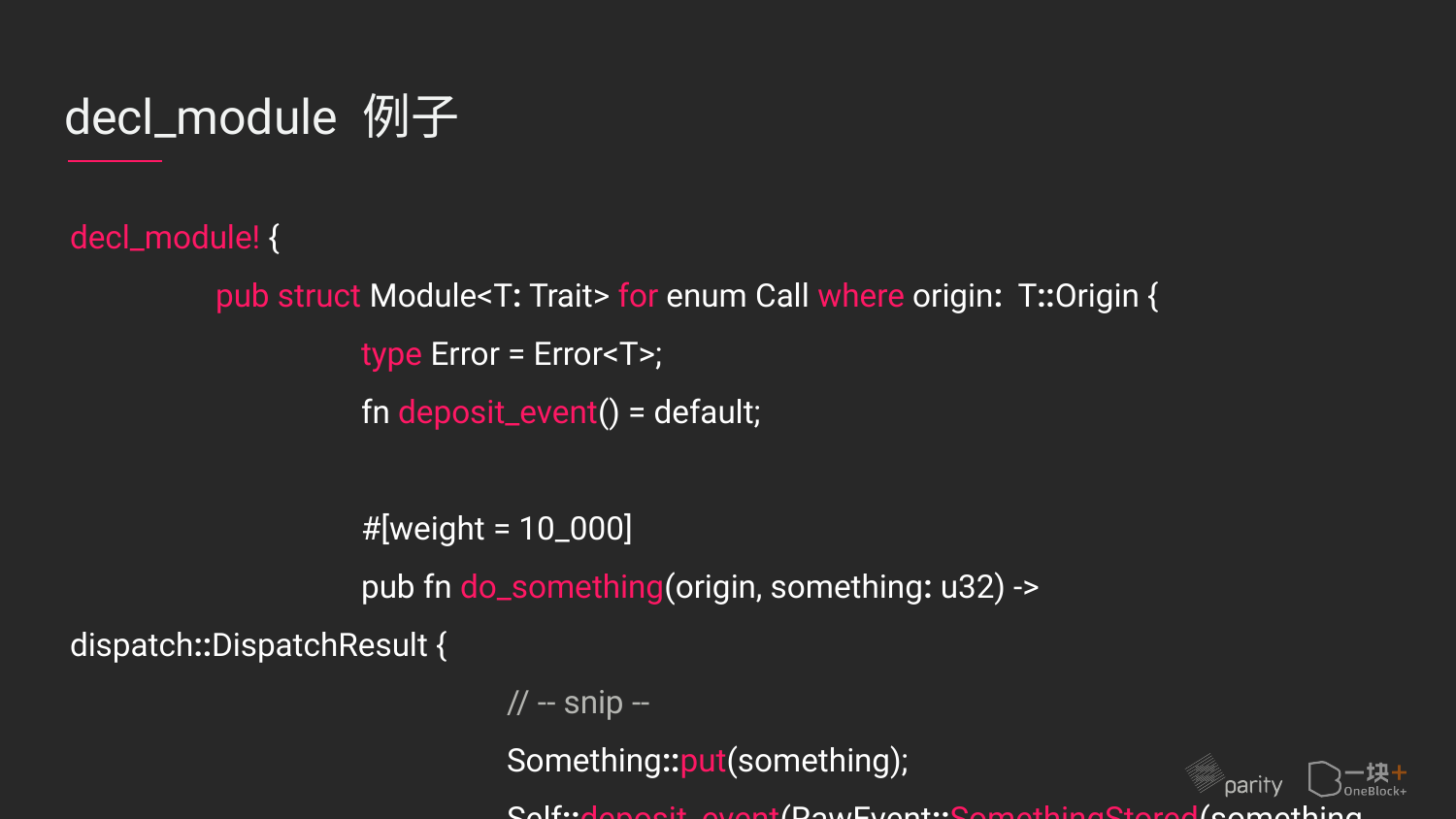

# decl_module 例子
decl_module! {
  	pub struct Module<T: Trait> for enum Call where origin:  T::Origin {
    		type Error = Error<T>;
    		fn deposit_event() = default;

    		#[weight = 10_000]
    		pub fn do_something(origin, something: u32) -> dispatch::DispatchResult {
      			// -- snip --
			Something::put(something);
      			Self::deposit_event(RawEvent::SomethingStored(something, who));
      			Ok(())
    		}
  	}
}